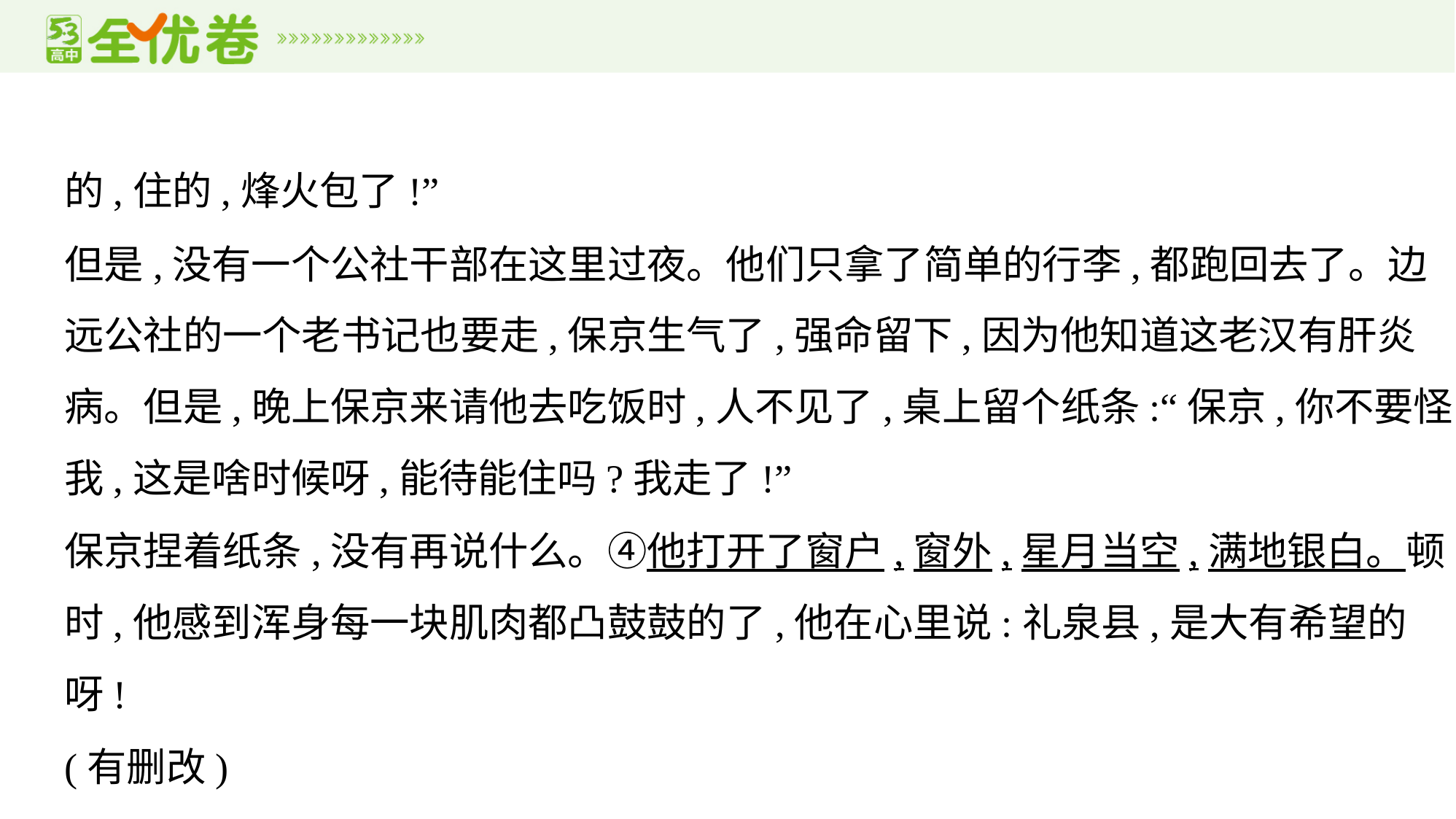

的,住的,烽火包了!”
但是,没有一个公社干部在这里过夜。他们只拿了简单的行李,都跑回去了。边
远公社的一个老书记也要走,保京生气了,强命留下,因为他知道这老汉有肝炎
病。但是,晚上保京来请他去吃饭时,人不见了,桌上留个纸条:“保京,你不要怪
我,这是啥时候呀,能待能住吗?我走了!”
保京捏着纸条,没有再说什么。④他打开了窗户,窗外,星月当空,满地银白。顿
时,他感到浑身每一块肌肉都凸鼓鼓的了,他在心里说:礼泉县,是大有希望的呀!
(有删改)